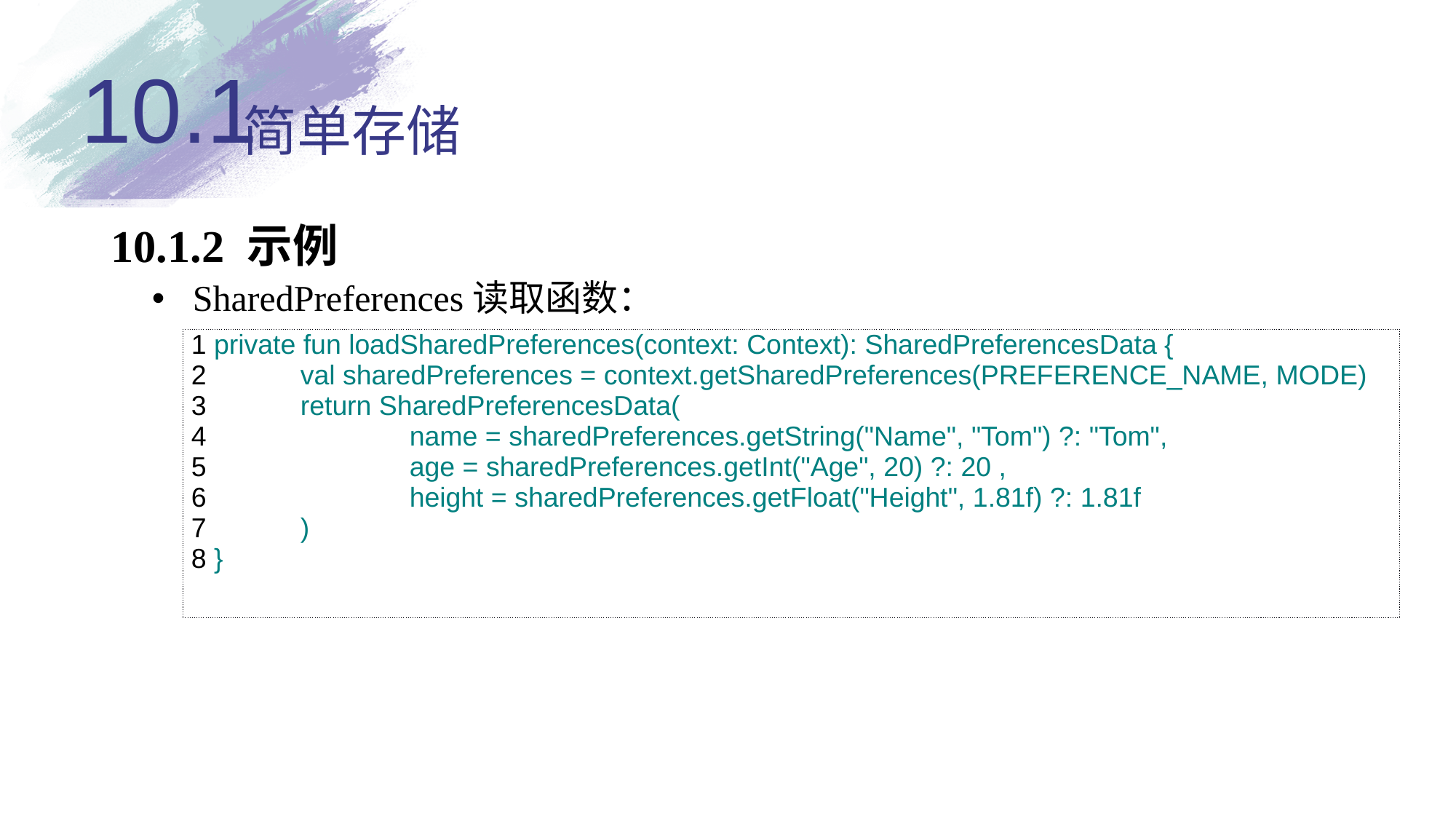

10.1
# 简单存储
10.1.2 示例
SharedPreferences读取函数：
| 1 private fun loadSharedPreferences(context: Context): SharedPreferencesData { 2  val sharedPreferences = context.getSharedPreferences(PREFERENCE\_NAME, MODE) 3  return SharedPreferencesData( 4  name = sharedPreferences.getString("Name", "Tom") ?: "Tom", 5  age = sharedPreferences.getInt("Age", 20) ?: 20 , 6  height = sharedPreferences.getFloat("Height", 1.81f) ?: 1.81f 7  ) 8 } |
| --- |